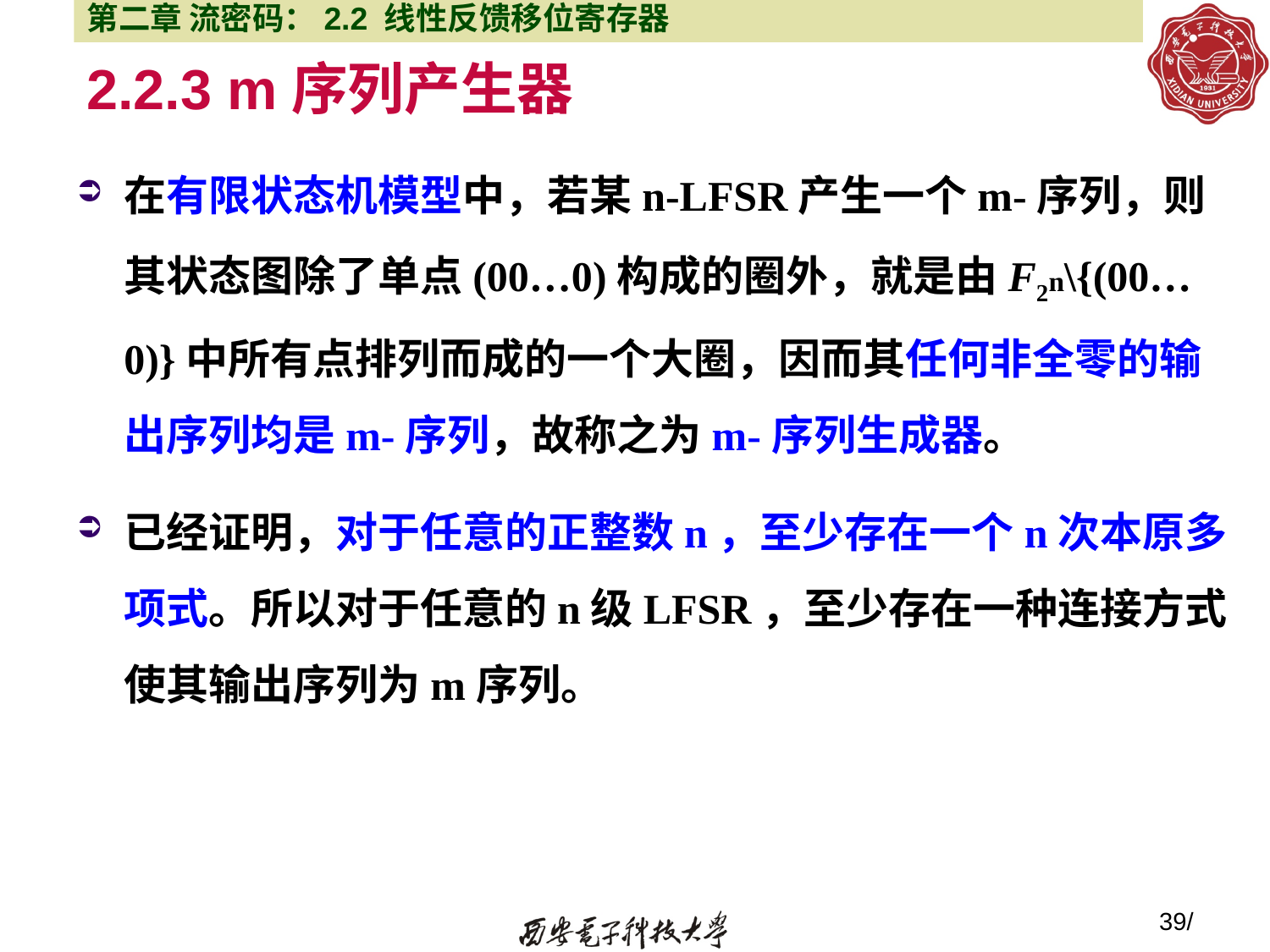

第二章 流密码：2.2 线性反馈移位寄存器
# 2.2.3 m序列产生器
在有限状态机模型中，若某n-LFSR产生一个m-序列，则其状态图除了单点(00…0)构成的圈外，就是由F2n\{(00…0)}中所有点排列而成的一个大圈，因而其任何非全零的输出序列均是m-序列，故称之为m-序列生成器。
已经证明，对于任意的正整数n，至少存在一个n次本原多项式。所以对于任意的n级LFSR，至少存在一种连接方式使其输出序列为m序列。

39/